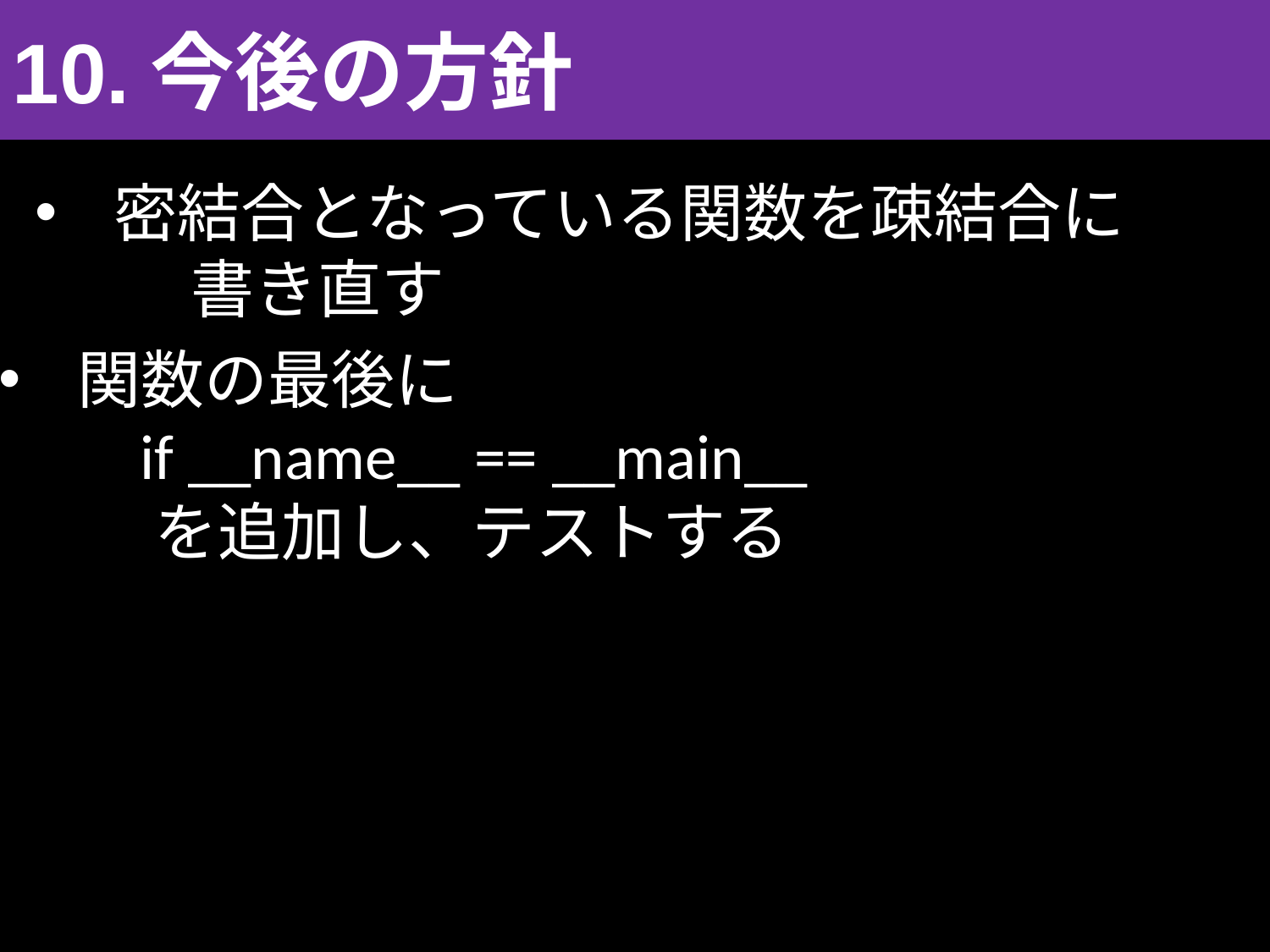

10.今後の方針
密結合となっている関数を疎結合に
	 書き直す
関数の最後に
	 if __name__ == __main__
	 を追加し、テストする